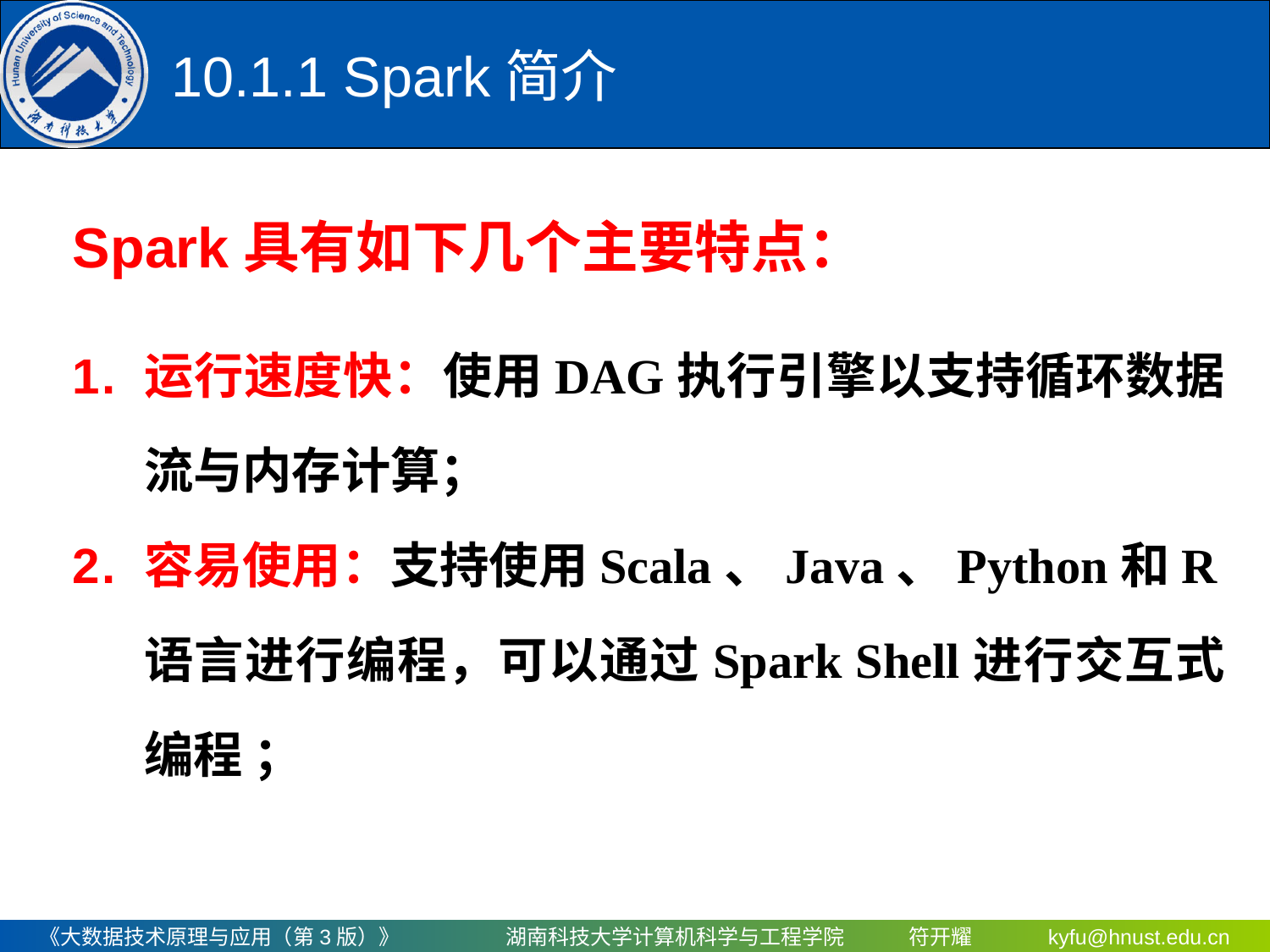

# 10.1.1 Spark简介
Spark具有如下几个主要特点：

运行速度快：使用DAG执行引擎以支持循环数据流与内存计算；
容易使用：支持使用Scala、Java、Python和R语言进行编程，可以通过Spark Shell进行交互式编程 ；